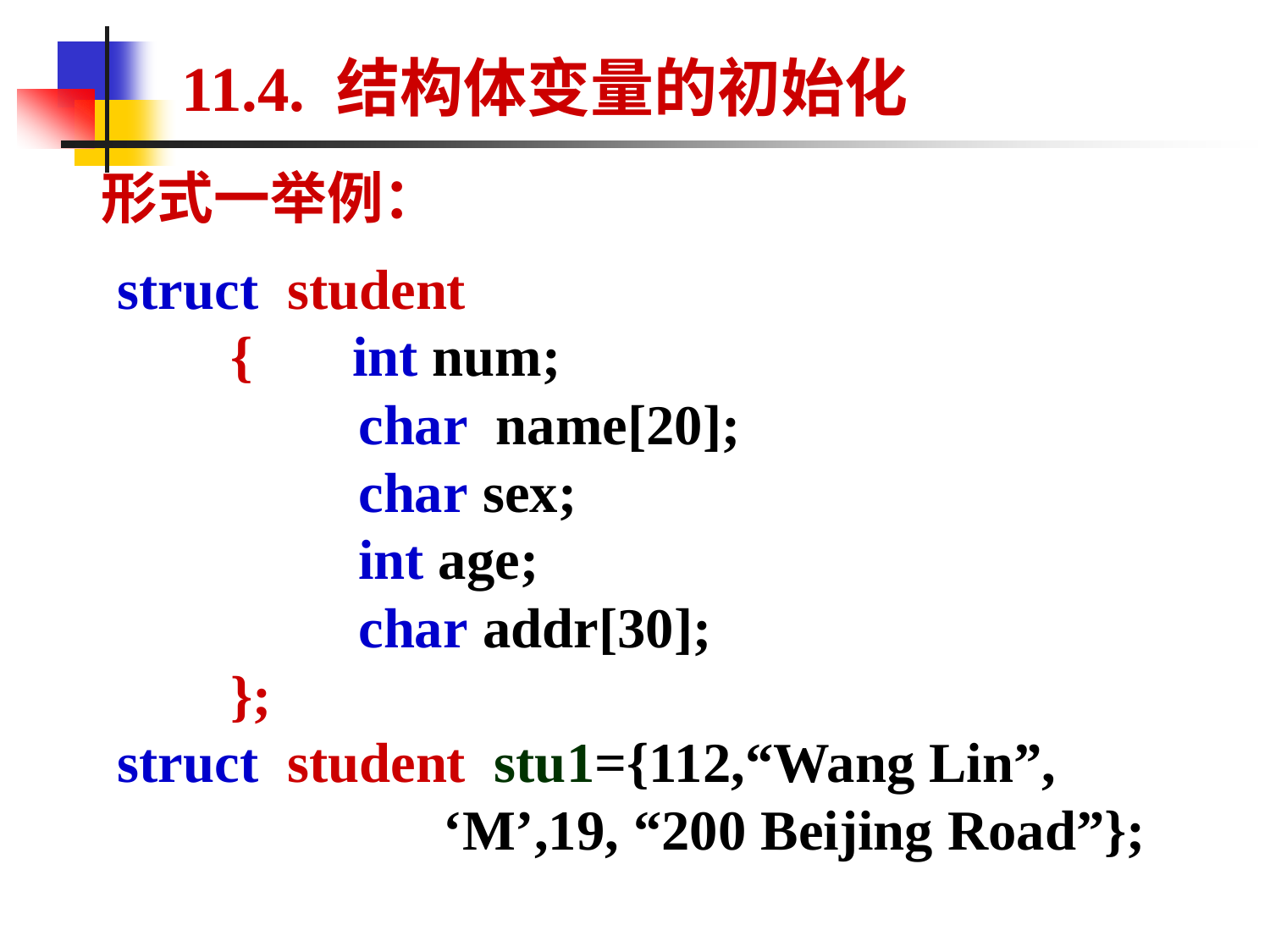

# 11.4. 结构体变量的初始化
形式一举例：
struct  student
        {       int num;
                 char  name[20];
                 char sex;
                 int age;
                 char addr[30];
        };
struct  student  stu1={112,“Wang Lin”,
                       ‘M’,19, “200 Beijing Road”};